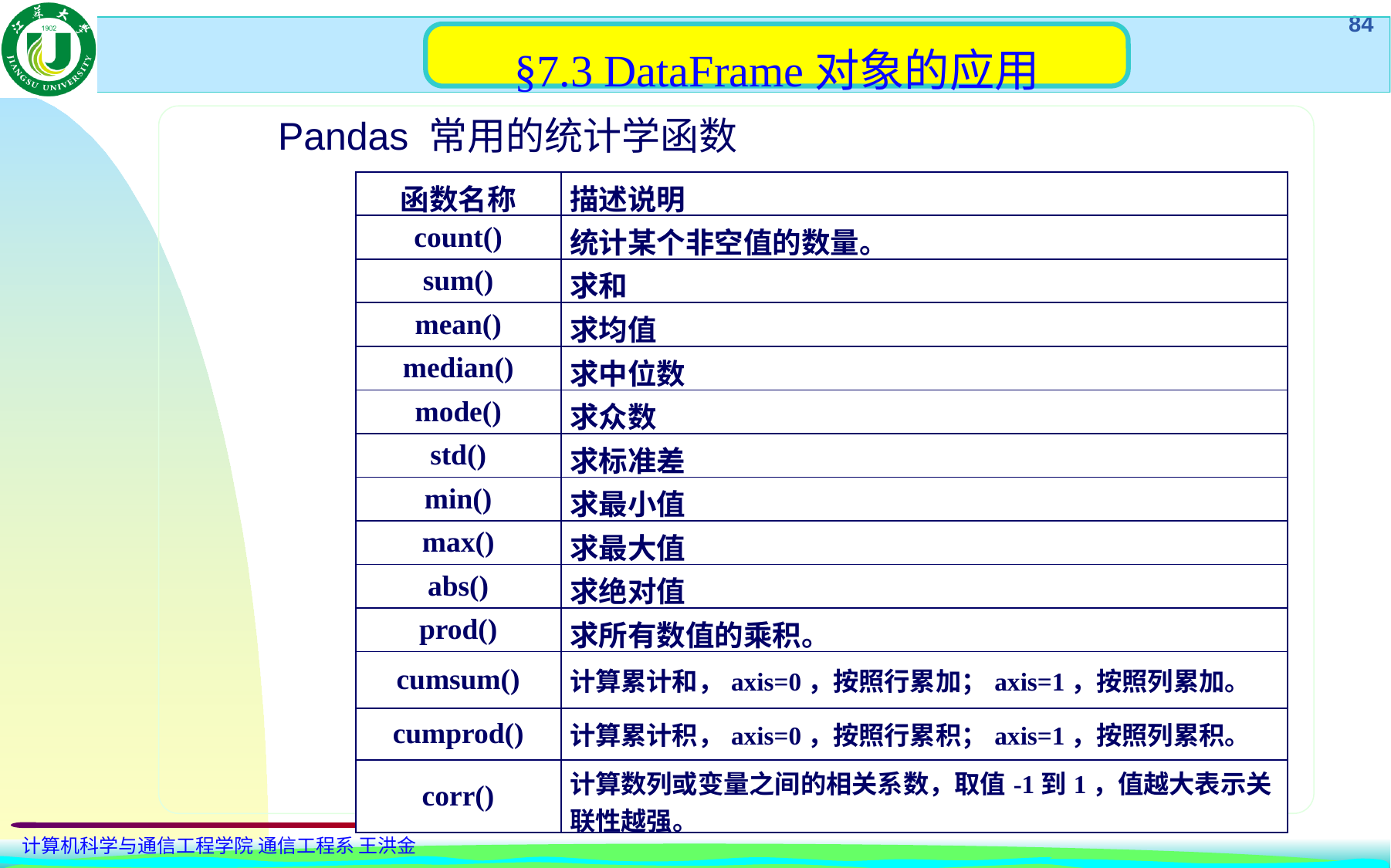

§7.3 DataFrame对象的应用
Pandas 常用的统计学函数
| 函数名称 | 描述说明 |
| --- | --- |
| count() | 统计某个非空值的数量。 |
| sum() | 求和 |
| mean() | 求均值 |
| median() | 求中位数 |
| mode() | 求众数 |
| std() | 求标准差 |
| min() | 求最小值 |
| max() | 求最大值 |
| abs() | 求绝对值 |
| prod() | 求所有数值的乘积。 |
| cumsum() | 计算累计和，axis=0，按照行累加；axis=1，按照列累加。 |
| cumprod() | 计算累计积，axis=0，按照行累积；axis=1，按照列累积。 |
| corr() | 计算数列或变量之间的相关系数，取值-1到1，值越大表示关联性越强。 |